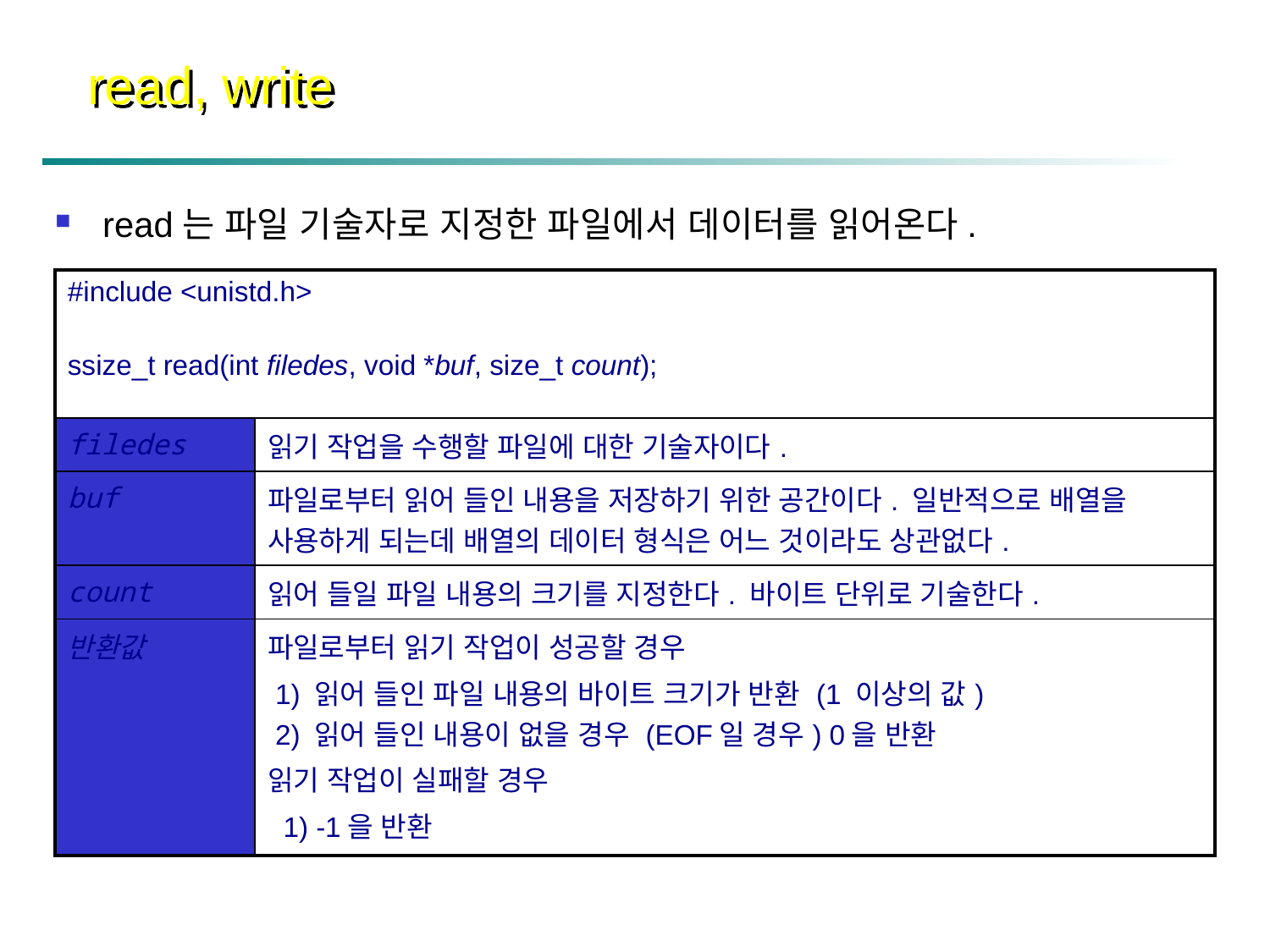

read, write
read는 파일 기술자로 지정한 파일에서 데이터를 읽어온다.
| #include <unistd.h> ssize\_t read(int filedes, void \*buf, size\_t count); |  |
| --- | --- |
| filedes | 읽기 작업을 수행할 파일에 대한 기술자이다. |
| buf | 파일로부터 읽어 들인 내용을 저장하기 위한 공간이다. 일반적으로 배열을 사용하게 되는데 배열의 데이터 형식은 어느 것이라도 상관없다. |
| count | 읽어 들일 파일 내용의 크기를 지정한다. 바이트 단위로 기술한다. |
| 반환값 | 파일로부터 읽기 작업이 성공할 경우 1) 읽어 들인 파일 내용의 바이트 크기가 반환 (1 이상의 값) 2) 읽어 들인 내용이 없을 경우 (EOF일 경우) 0을 반환 읽기 작업이 실패할 경우 1) -1을 반환 |